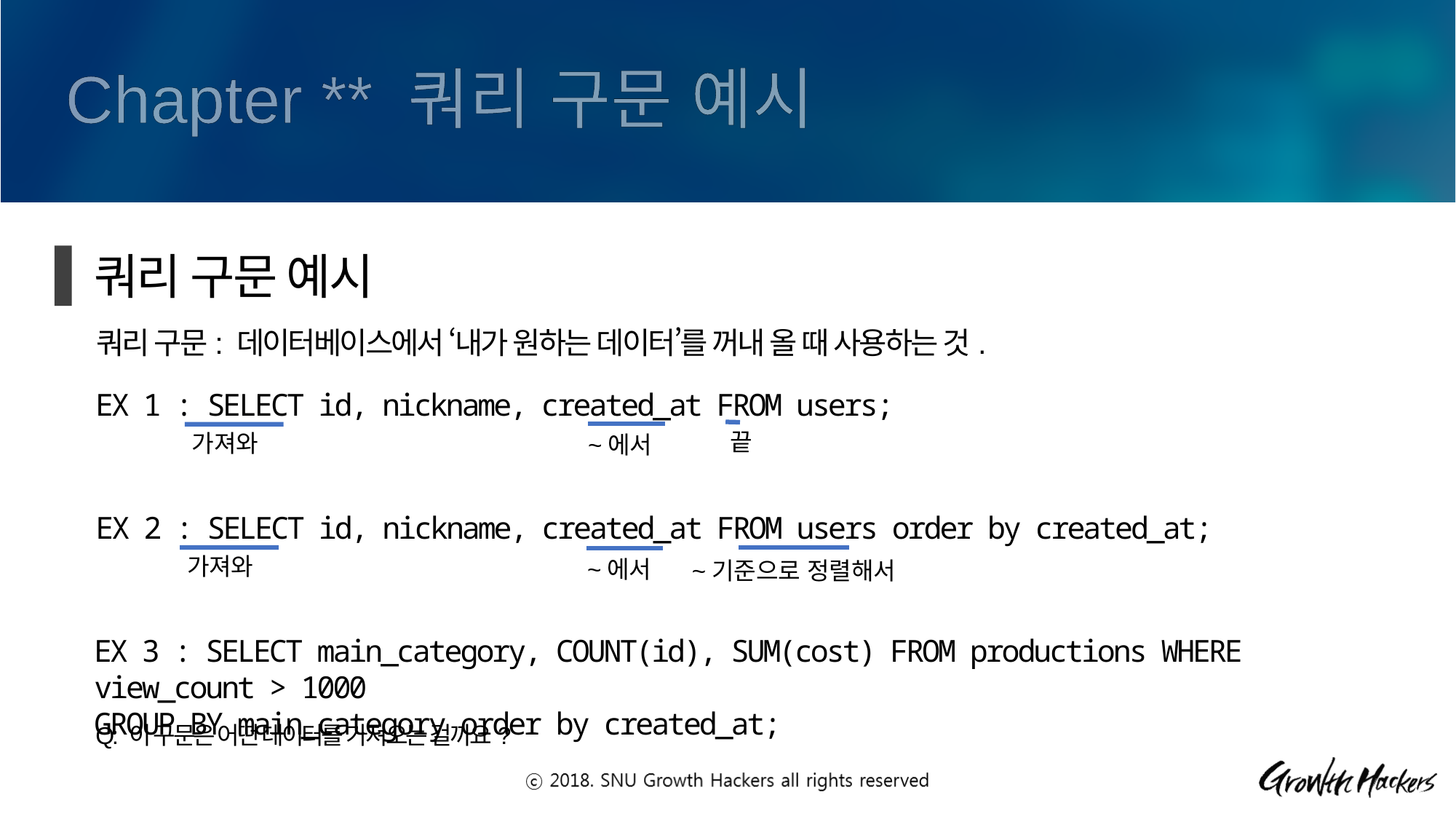

Chapter ** 쿼리 구문 예시
쿼리 구문 예시

쿼리 구문: 데이터베이스에서 ‘내가 원하는 데이터’를 꺼내 올 때 사용하는 것.
EX 1 : SELECT id, nickname, created_at FROM users;
끝
가져와
~에서
EX 2 : SELECT id, nickname, created_at FROM users order by created_at;
가져와
~에서
~기준으로 정렬해서
EX 3 : SELECT main_category, COUNT(id), SUM(cost) FROM productions WHERE view_count > 1000
GROUP BY main_category order by created_at;
Q: 이 구문은 어떤 데이터를 가져오는 걸까요?